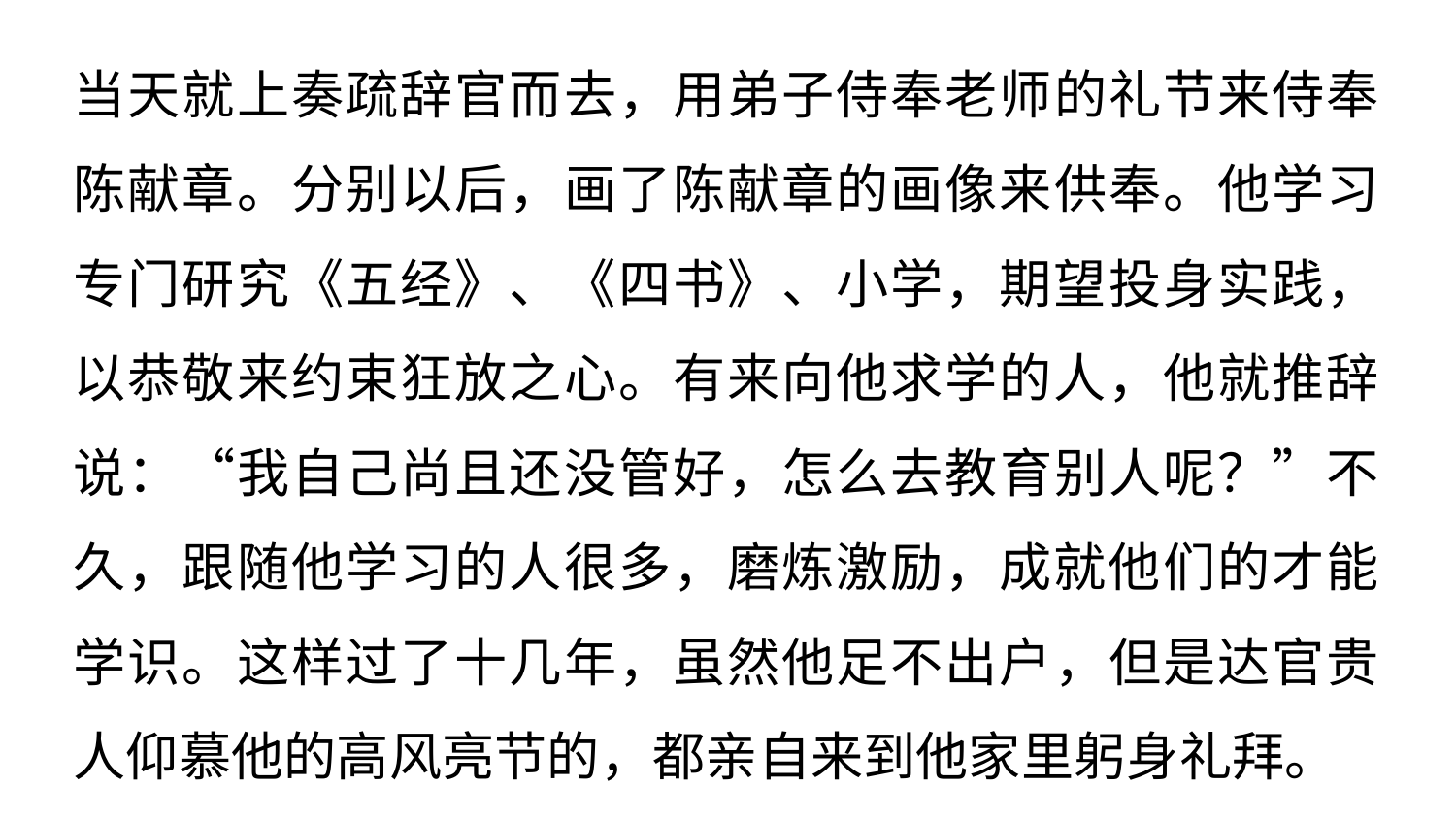

当天就上奏疏辞官而去，用弟子侍奉老师的礼节来侍奉陈献章。分别以后，画了陈献章的画像来供奉。他学习专门研究《五经》、《四书》、小学，期望投身实践，以恭敬来约束狂放之心。有来向他求学的人，他就推辞说：“我自己尚且还没管好，怎么去教育别人呢？”不久，跟随他学习的人很多，磨炼激励，成就他们的才能学识。这样过了十几年，虽然他足不出户，但是达官贵人仰慕他的高风亮节的，都亲自来到他家里躬身礼拜。